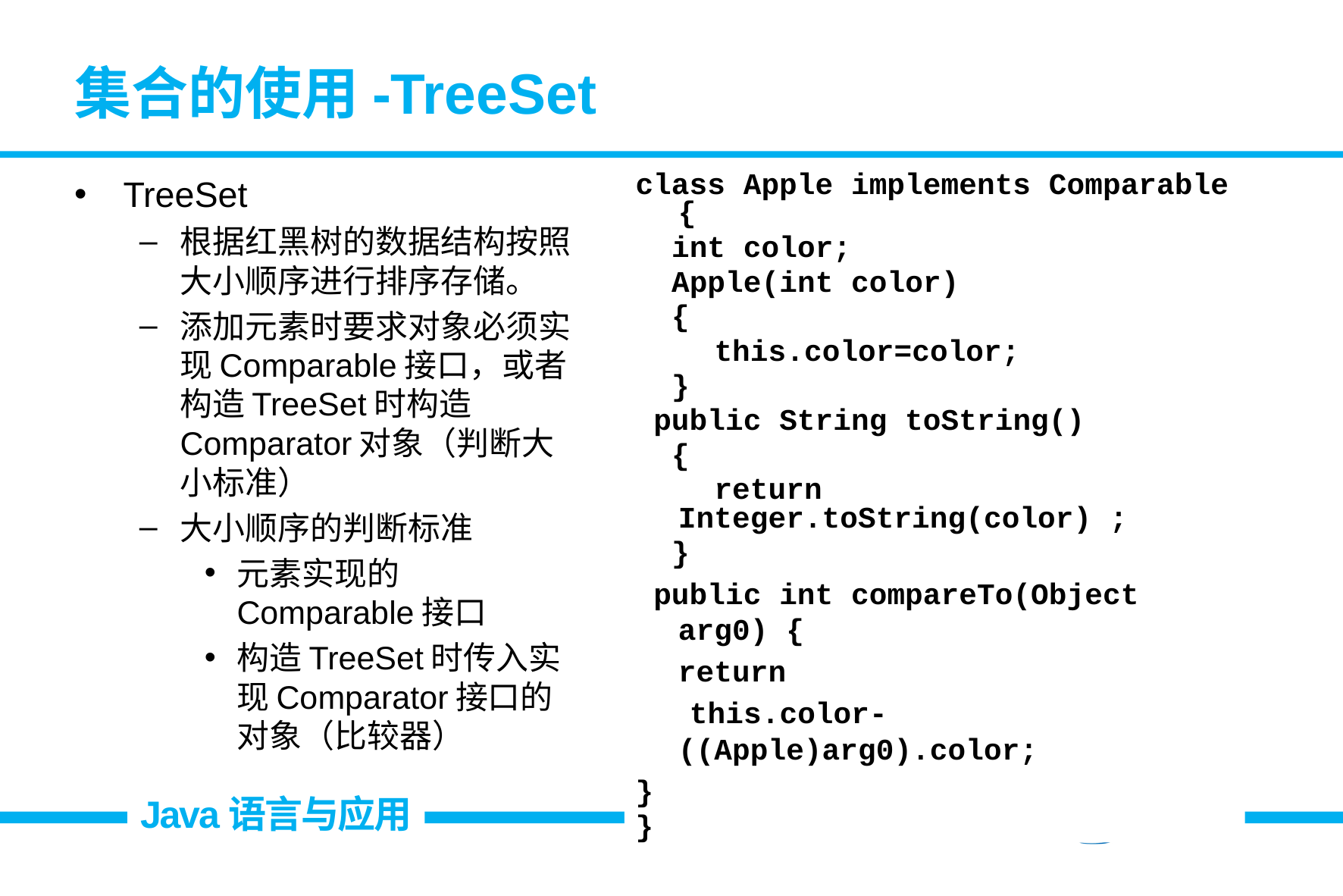

# 集合的使用-TreeSet
TreeSet
根据红黑树的数据结构按照大小顺序进行排序存储。
添加元素时要求对象必须实现Comparable接口，或者构造TreeSet时构造Comparator对象（判断大小标准）
大小顺序的判断标准
元素实现的Comparable接口
构造TreeSet时传入实现Comparator接口的对象（比较器）

class Apple implements Comparable {
  int color;
  Apple(int color)
  {
	  this.color=color;
  }
 public String toString()
  {
	  return Integer.toString(color) ;
  }
 public int compareTo(Object arg0) {
	return
   this.color-((Apple)arg0).color;
}
}